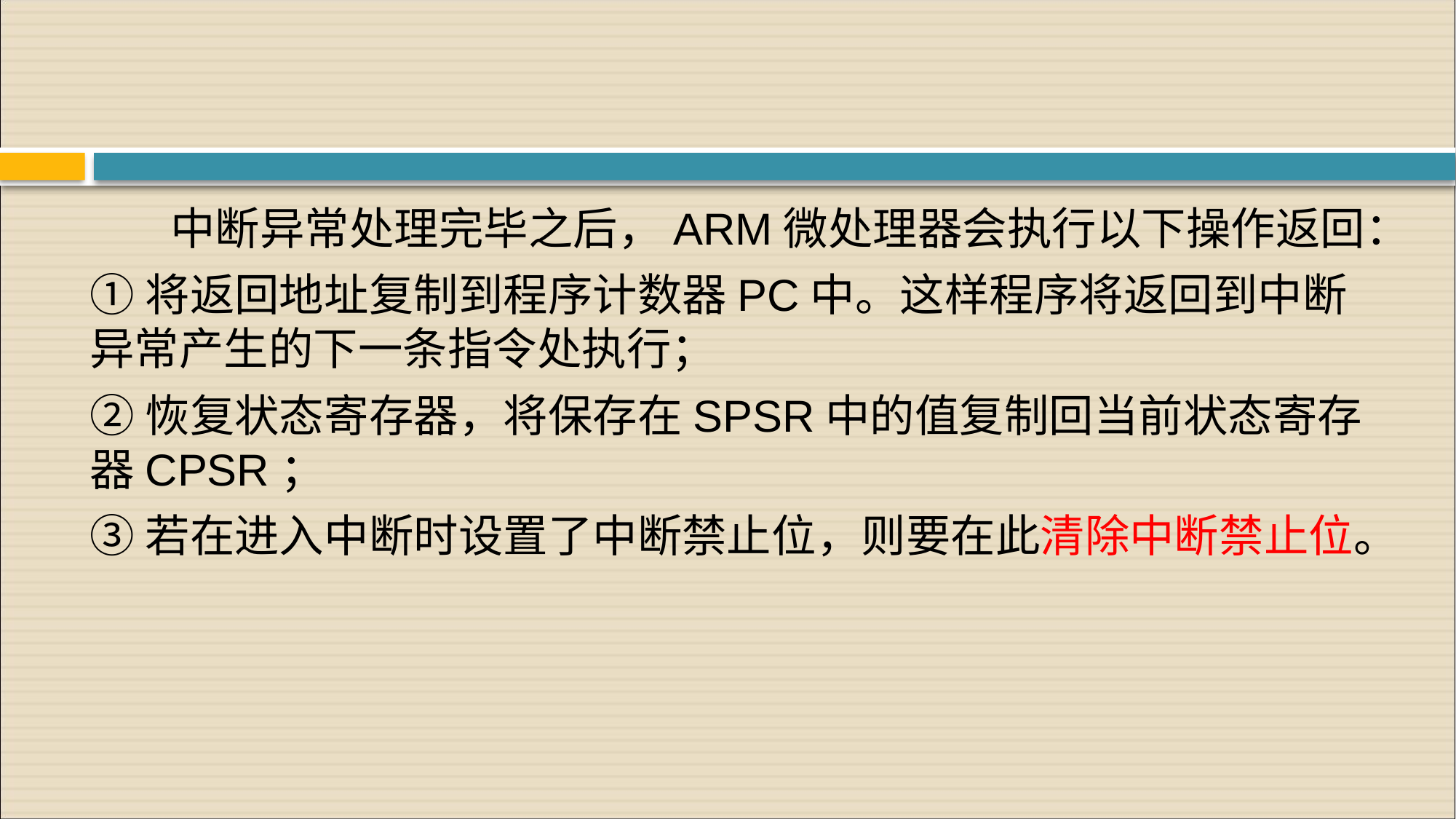

中断异常处理完毕之后，ARM微处理器会执行以下操作返回：
①将返回地址复制到程序计数器PC中。这样程序将返回到中断异常产生的下一条指令处执行；
②恢复状态寄存器，将保存在SPSR中的值复制回当前状态寄存器CPSR；
③若在进入中断时设置了中断禁止位，则要在此清除中断禁止位。